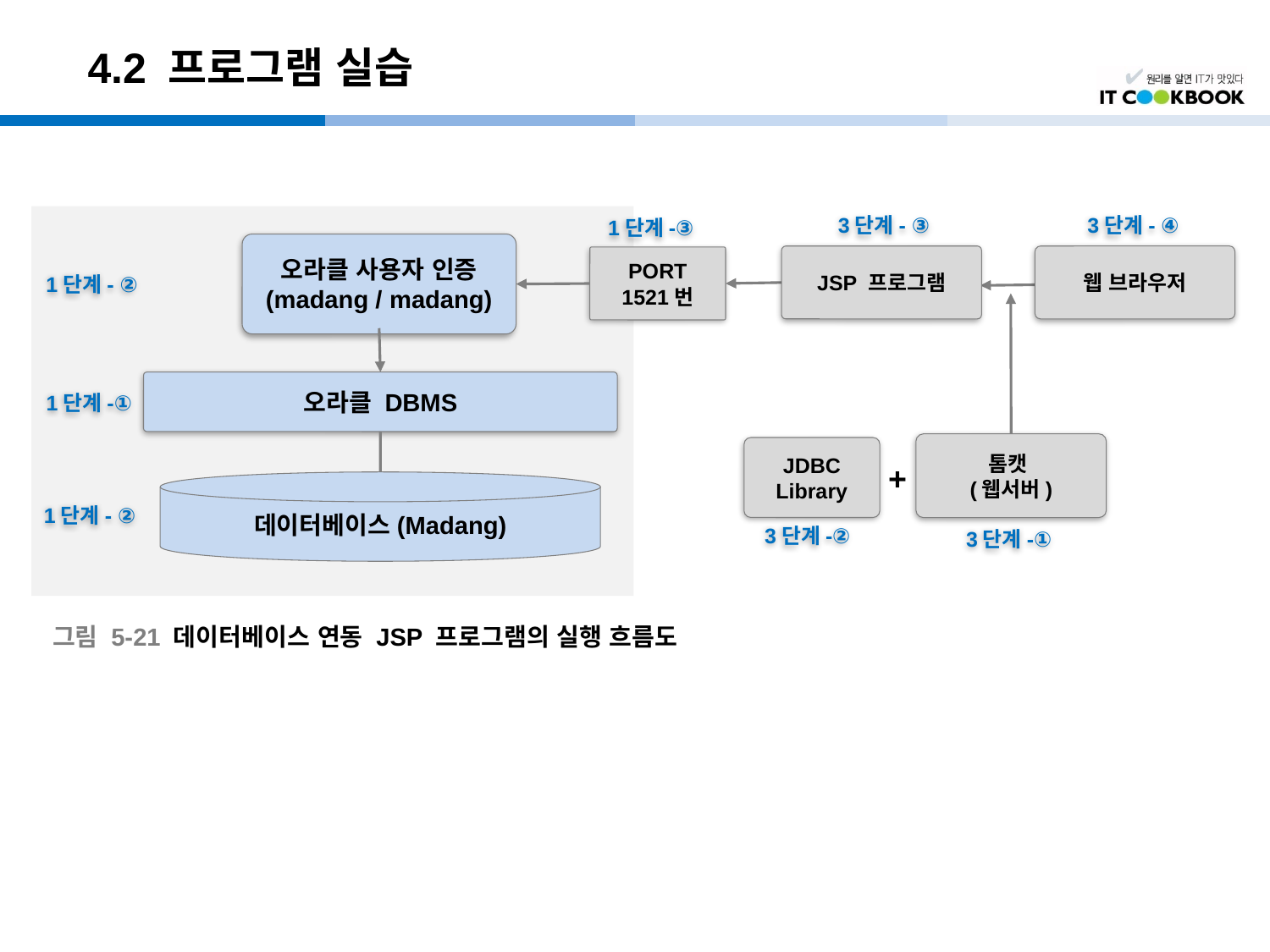

# 4.2 프로그램 실습

3단계- ③
3단계- ④
1단계-③
오라클 사용자 인증
(madang / madang)
JSP 프로그램
웹 브라우저
PORT
1521번
1단계- ②
오라클 DBMS
1단계-①
톰캣
(웹서버)
JDBC
Library
+
데이터베이스(Madang)
1단계- ②
3단계-②
3단계-①
그림 5-21 데이터베이스 연동 JSP 프로그램의 실행 흐름도